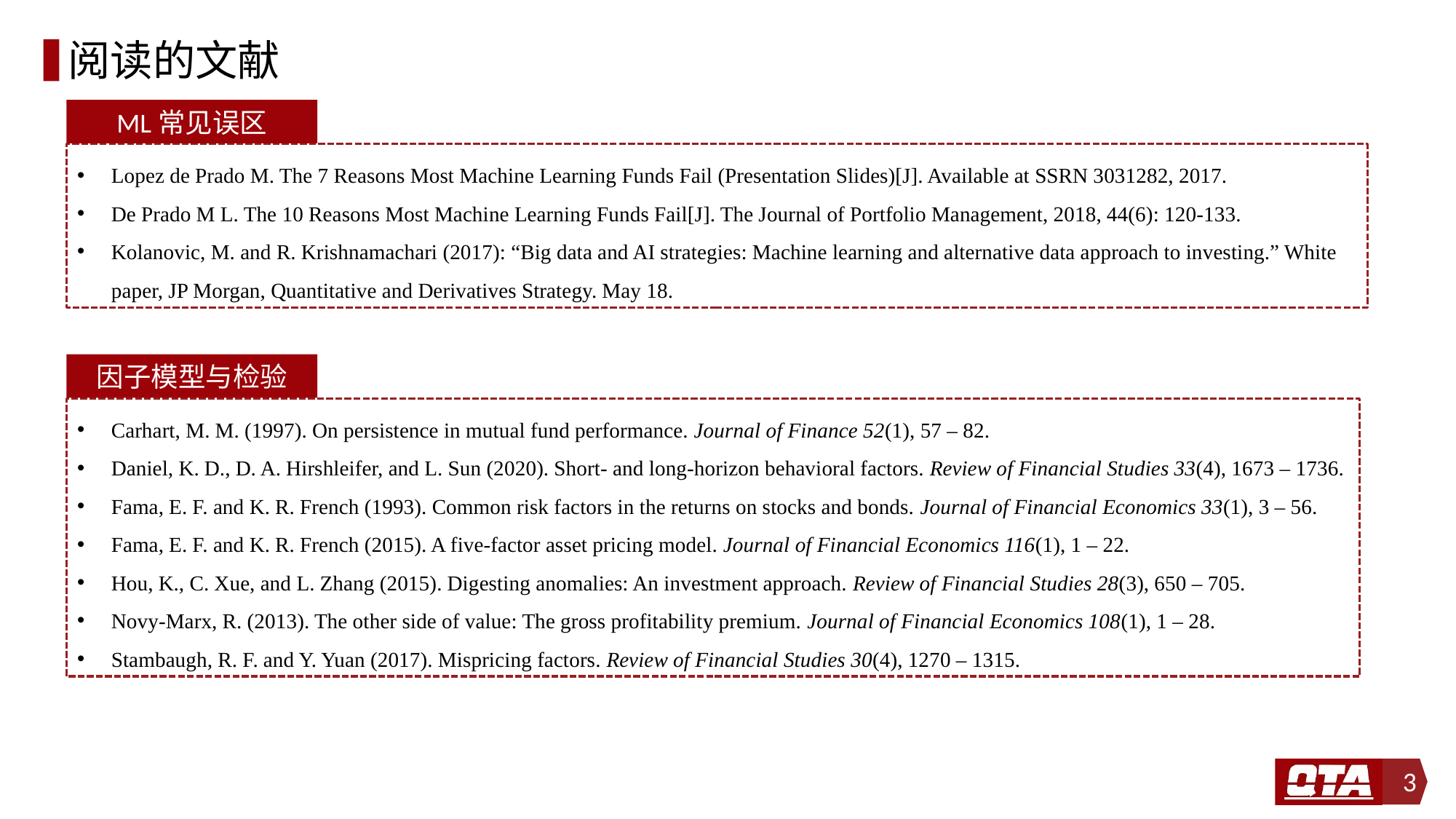

# 阅读的文献
ML常见误区
Lopez de Prado M. The 7 Reasons Most Machine Learning Funds Fail (Presentation Slides)[J]. Available at SSRN 3031282, 2017.
De Prado M L. The 10 Reasons Most Machine Learning Funds Fail[J]. The Journal of Portfolio Management, 2018, 44(6): 120-133.
Kolanovic, M. and R. Krishnamachari (2017): “Big data and AI strategies: Machine learning and alternative data approach to investing.” White paper, JP Morgan, Quantitative and Derivatives Strategy. May 18.
因子模型与检验
Carhart, M. M. (1997). On persistence in mutual fund performance. Journal of Finance 52(1), 57 – 82.
Daniel, K. D., D. A. Hirshleifer, and L. Sun (2020). Short- and long-horizon behavioral factors. Review of Financial Studies 33(4), 1673 – 1736.
Fama, E. F. and K. R. French (1993). Common risk factors in the returns on stocks and bonds. Journal of Financial Economics 33(1), 3 – 56.
Fama, E. F. and K. R. French (2015). A five-factor asset pricing model. Journal of Financial Economics 116(1), 1 – 22.
Hou, K., C. Xue, and L. Zhang (2015). Digesting anomalies: An investment approach. Review of Financial Studies 28(3), 650 – 705.
Novy-Marx, R. (2013). The other side of value: The gross profitability premium. Journal of Financial Economics 108(1), 1 – 28.
Stambaugh, R. F. and Y. Yuan (2017). Mispricing factors. Review of Financial Studies 30(4), 1270 – 1315.
3